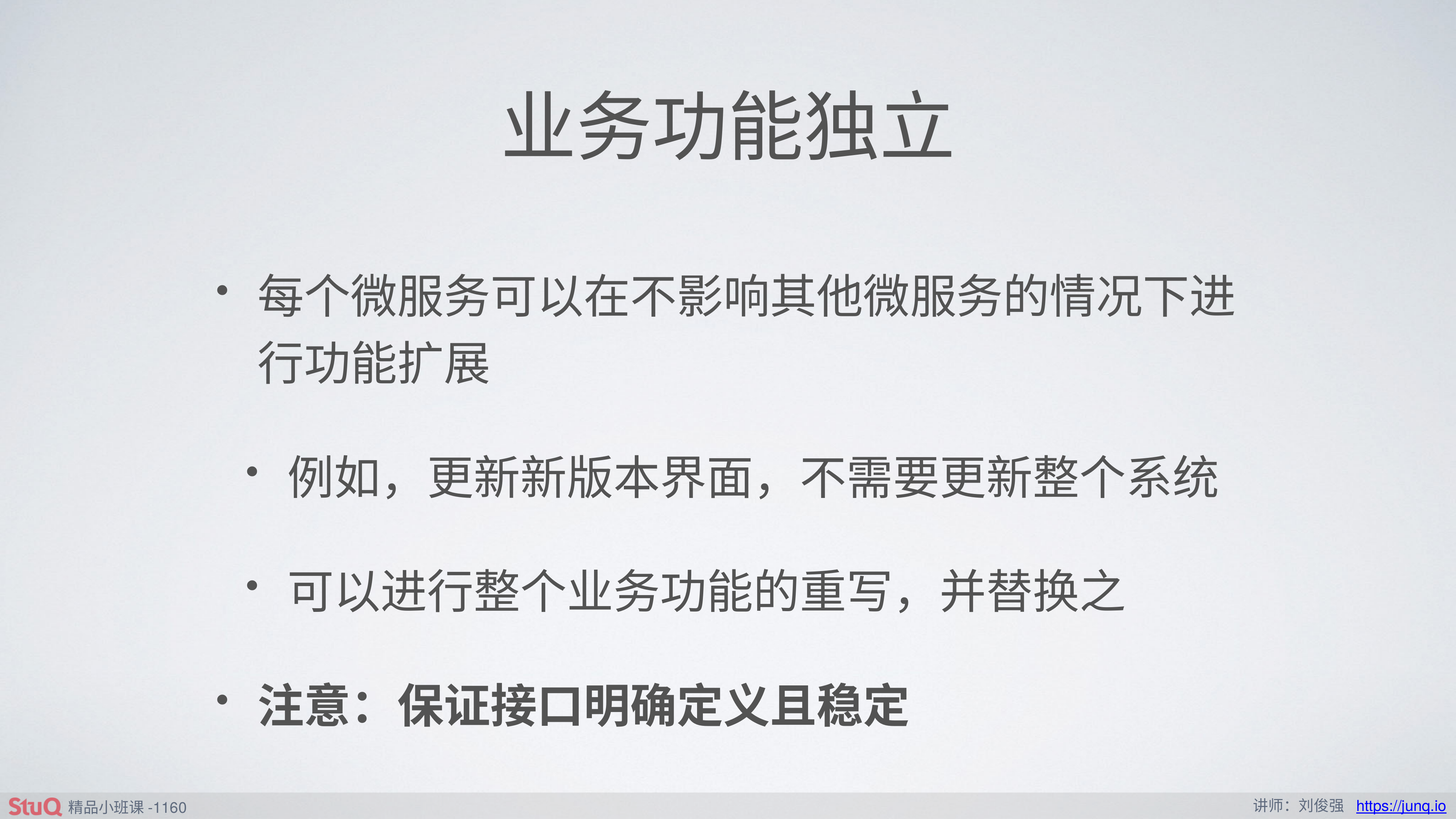

# 业务功能独立
每个微服务可以在不影响其他微服务的情况下进行功能扩展
例如，更新新版本界面，不需要更新整个系统
可以进行整个业务功能的重写，并替换之
注意：保证接口明确定义且稳定